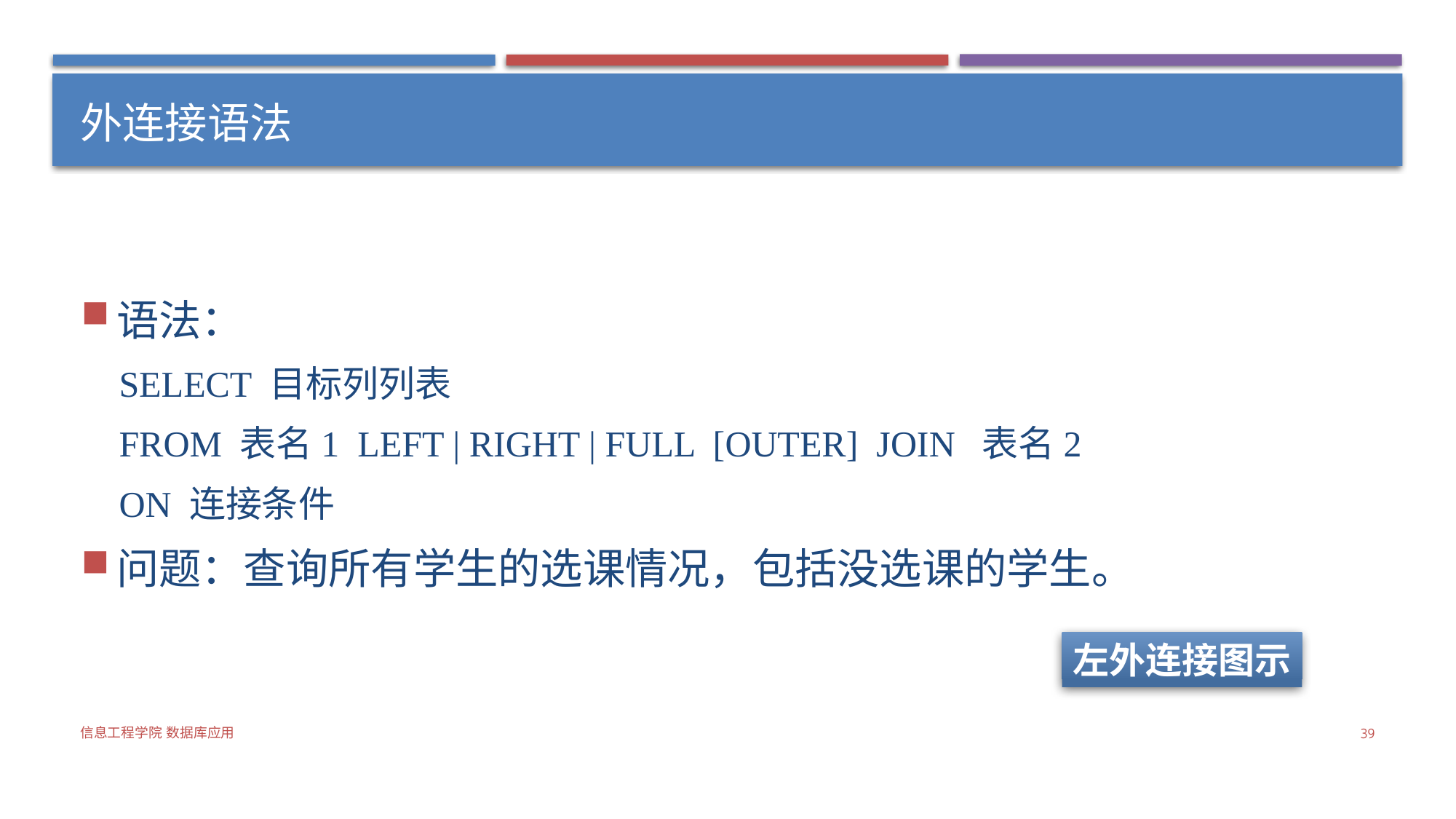

# 外连接语法
语法：
SELECT 目标列列表
FROM 表名1  LEFT | RIGHT | FULL  [OUTER]  JOIN  表名2
ON 连接条件
问题：查询所有学生的选课情况，包括没选课的学生。
左外连接图示
信息工程学院 数据库应用
39